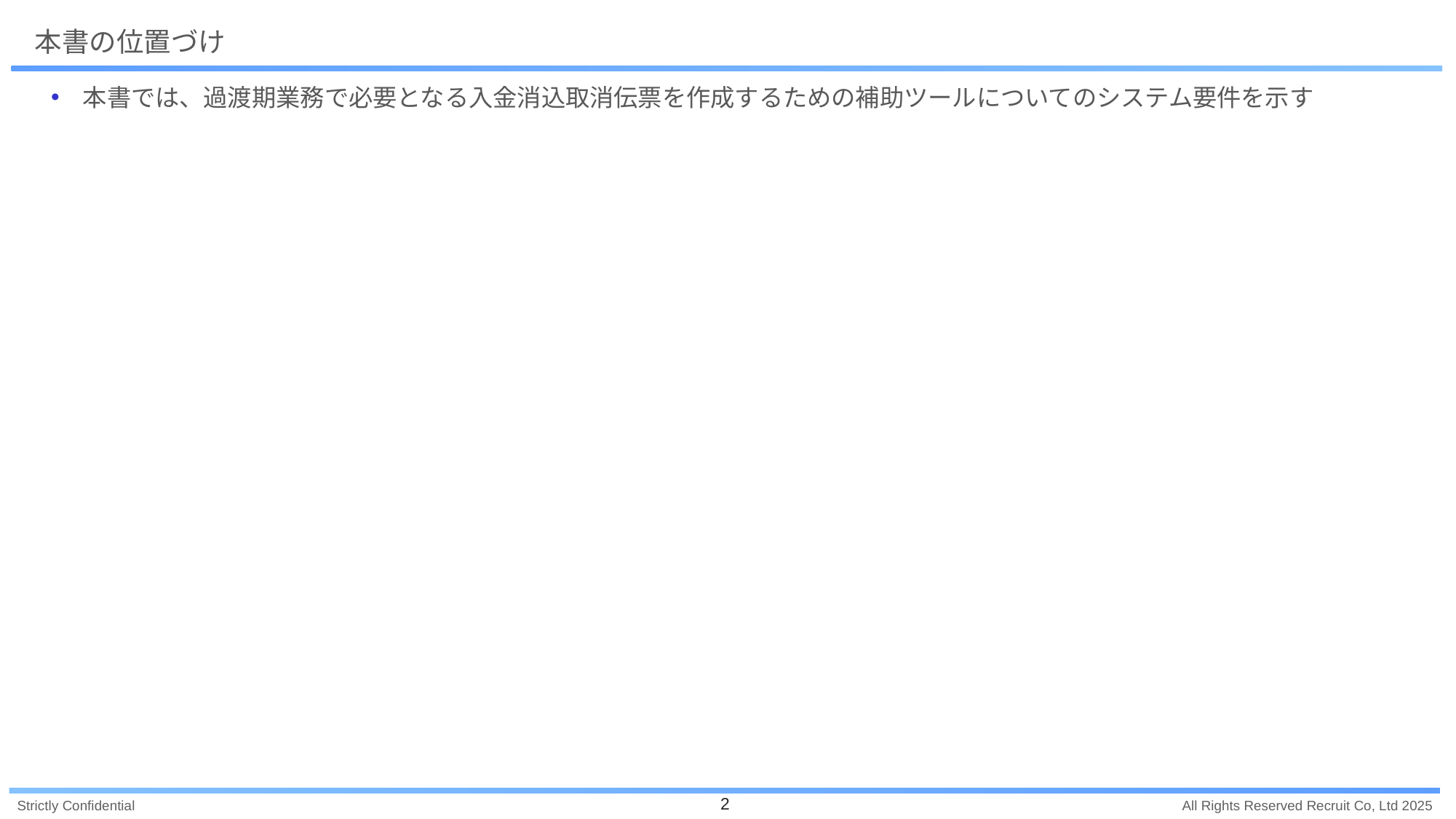

# 本書の位置づけ
本書では、過渡期業務で必要となる入金消込取消伝票を作成するための補助ツールについてのシステム要件を示す
2